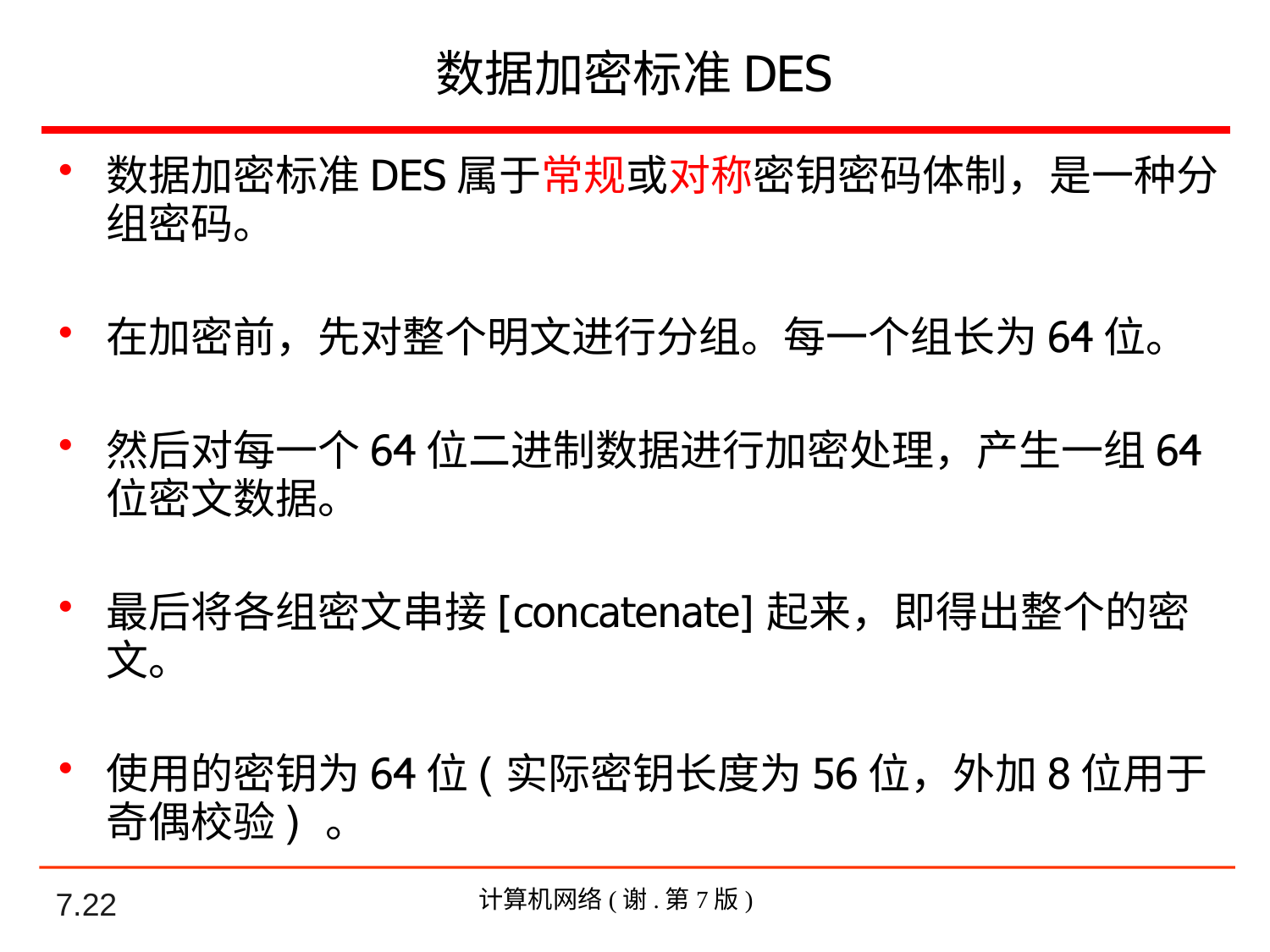

# 数据加密标准DES
数据加密标准DES属于常规或对称密钥密码体制，是一种分组密码。

在加密前，先对整个明文进行分组。每一个组长为64位。

然后对每一个64位二进制数据进行加密处理，产生一组64 位密文数据。

最后将各组密文串接[concatenate]起来，即得出整个的密文。

使用的密钥为64位(实际密钥长度为56位，外加8位用于奇偶校验) 。